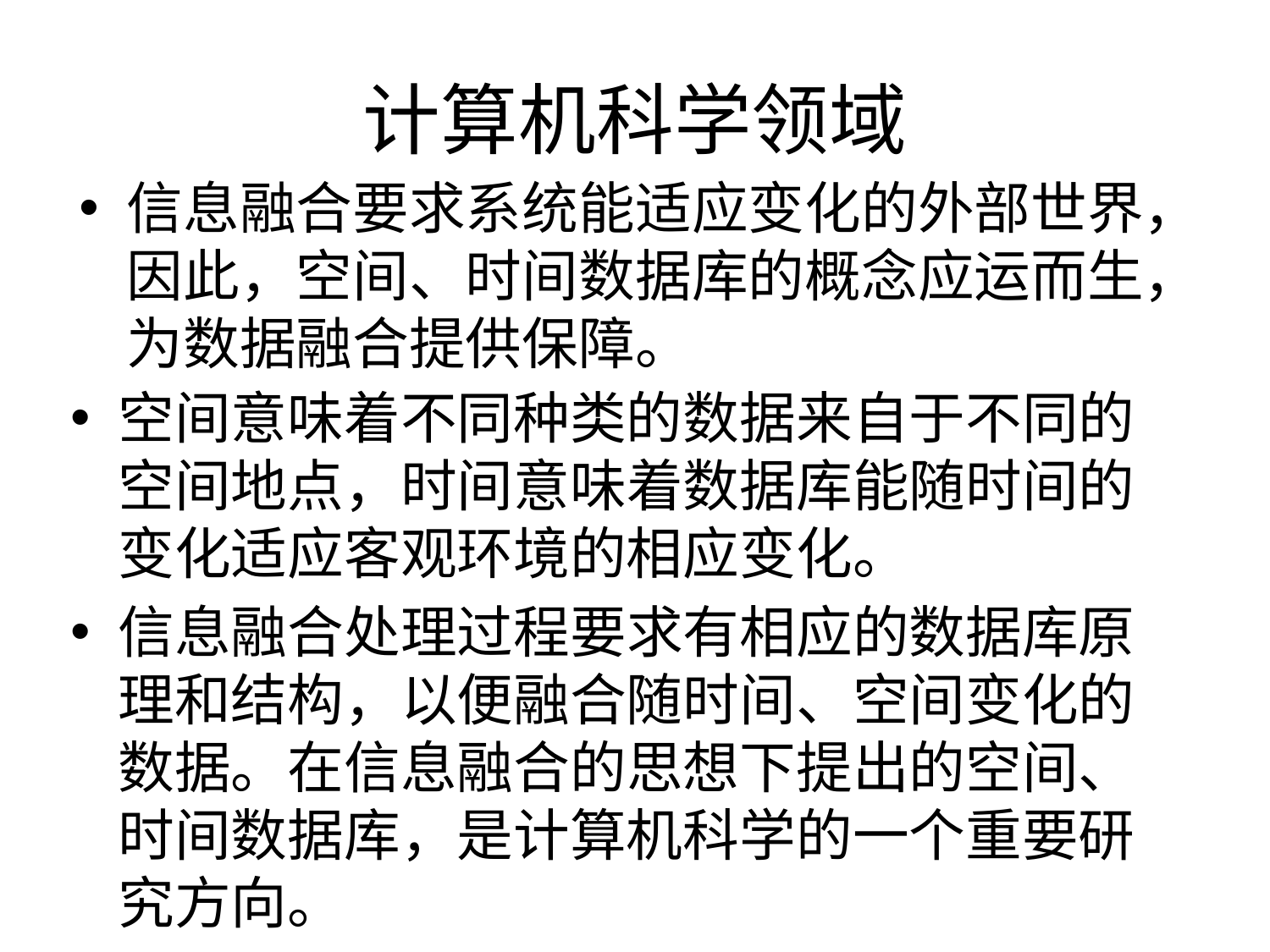

# 计算机科学领域
信息融合要求系统能适应变化的外部世界，因此，空间、时间数据库的概念应运而生，为数据融合提供保障。
空间意味着不同种类的数据来自于不同的空间地点，时间意味着数据库能随时间的变化适应客观环境的相应变化。
信息融合处理过程要求有相应的数据库原理和结构，以便融合随时间、空间变化的数据。在信息融合的思想下提出的空间、时间数据库，是计算机科学的一个重要研究方向。